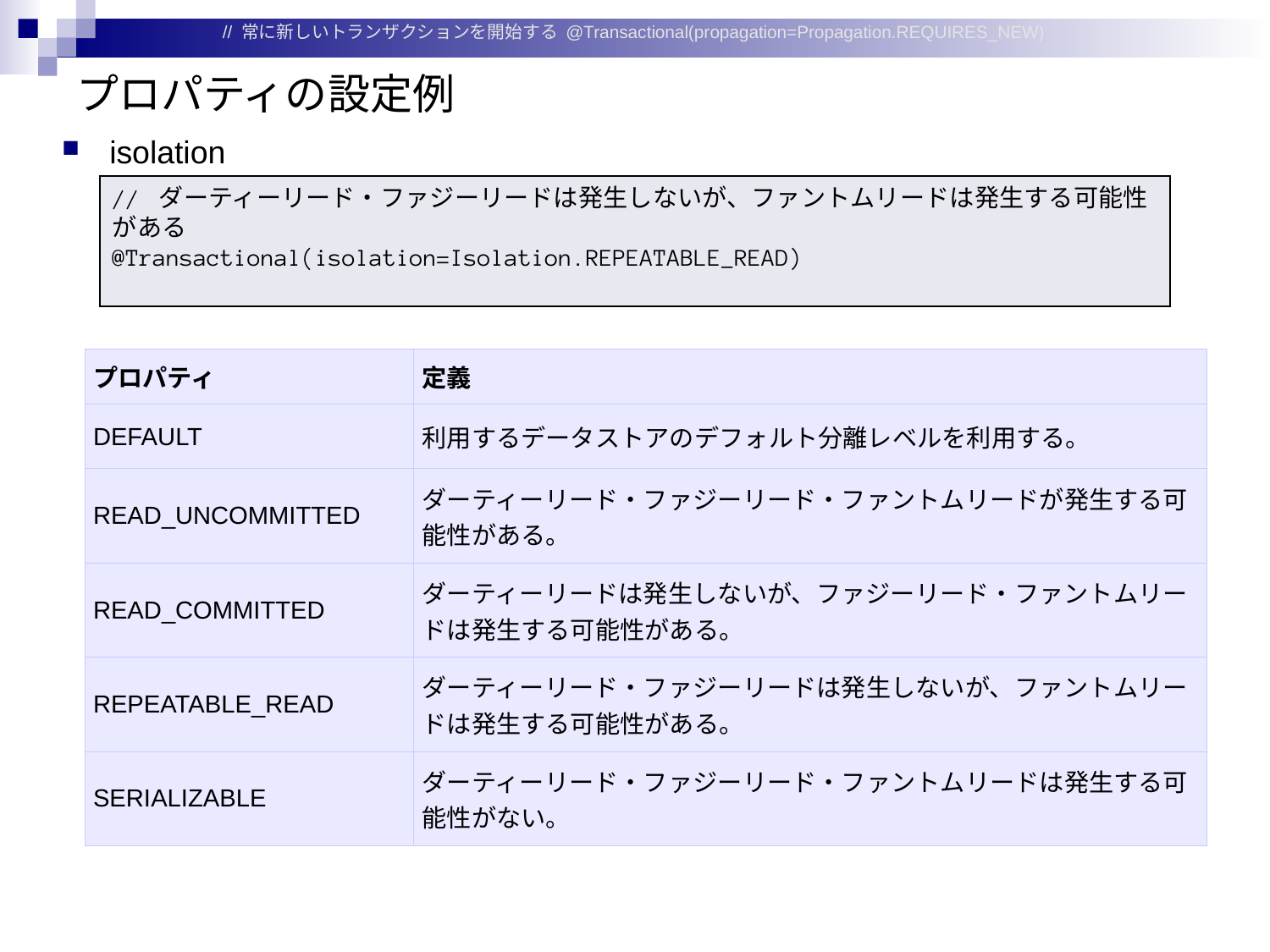

// 常に新しいトランザクションを開始する @Transactional(propagation=Propagation.REQUIRES_NEW)
# プロパティの設定例
isolation

// ダーティーリード・ファジーリードは発生しないが、ファントムリードは発生する可能性がある
@Transactional(isolation=Isolation.REPEATABLE_READ)
| プロパティ | 定義 |
| --- | --- |
| DEFAULT | 利用するデータストアのデフォルト分離レベルを利用する。 |
| READ\_UNCOMMITTED | ダーティーリード・ファジーリード・ファントムリードが発生する可能性がある。 |
| READ\_COMMITTED | ダーティーリードは発生しないが、ファジーリード・ファントムリードは発生する可能性がある。 |
| REPEATABLE\_READ | ダーティーリード・ファジーリードは発生しないが、ファントムリードは発生する可能性がある。 |
| SERIALIZABLE | ダーティーリード・ファジーリード・ファントムリードは発生する可能性がない。 |